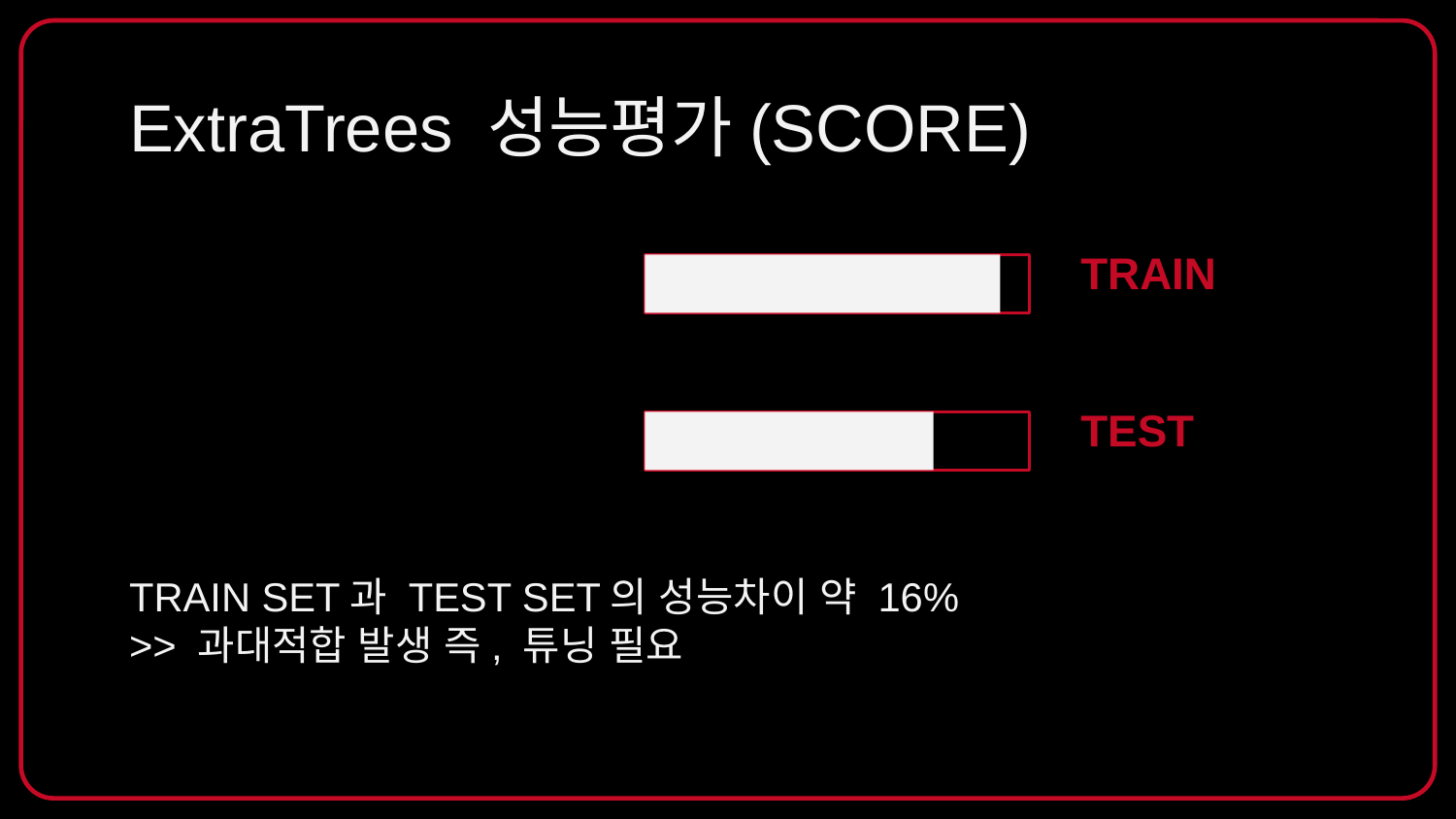

# ExtraTrees 성능평가(SCORE)
93.75%
TRAIN

77.40%
TEST

TRAIN SET과 TEST SET의 성능차이 약 16%
>> 과대적합 발생 즉, 튜닝 필요